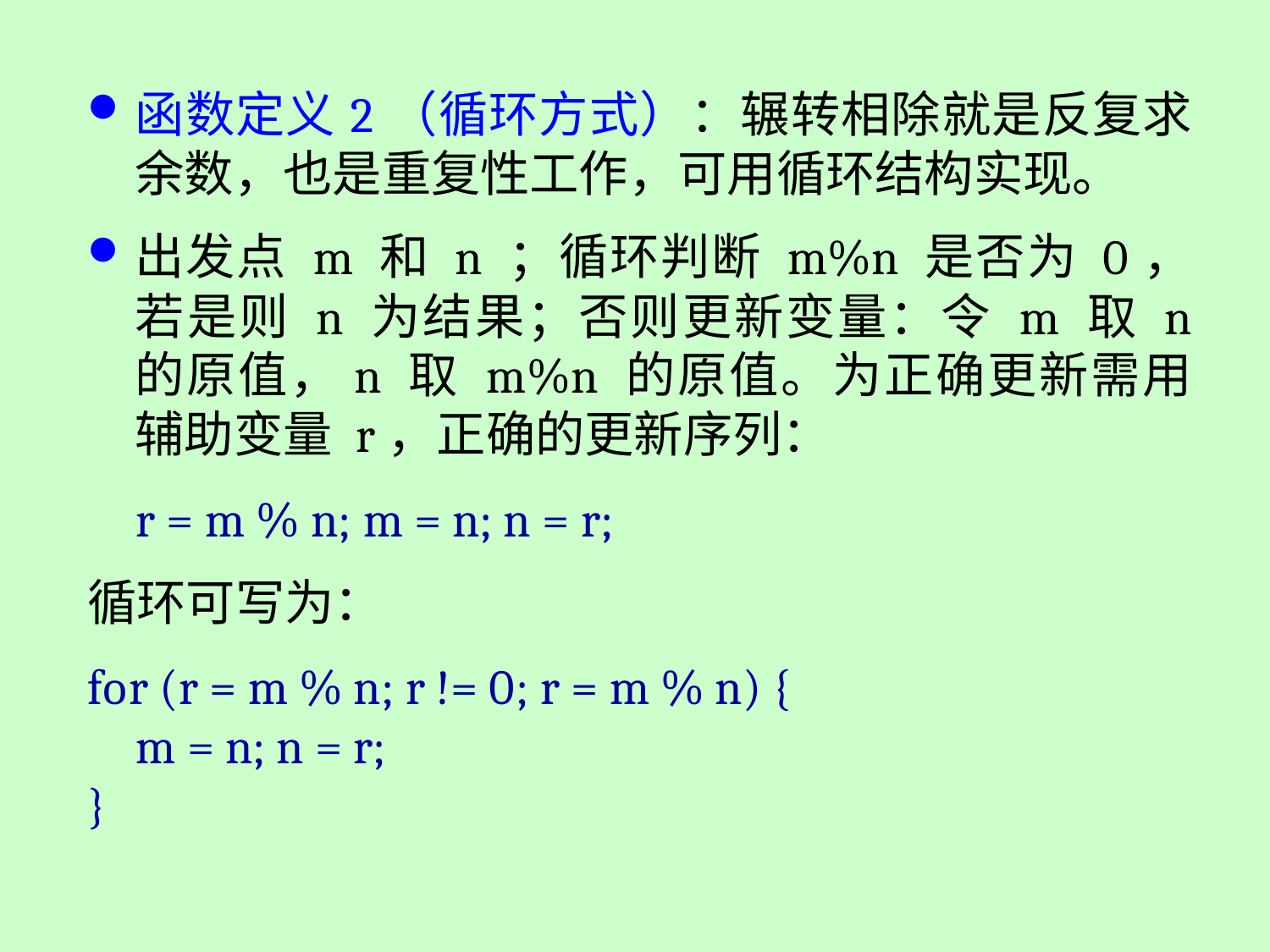

函数定义2（循环方式）：辗转相除就是反复求余数，也是重复性工作，可用循环结构实现。
出发点 m 和 n ；循环判断 m%n 是否为 0，若是则 n 为结果；否则更新变量：令 m 取 n 的原值，n 取 m%n 的原值。为正确更新需用辅助变量 r，正确的更新序列：
	r = m % n; m = n; n = r;
循环可写为：
for (r = m % n; r != 0; r = m % n) {
	m = n; n = r;
}
107